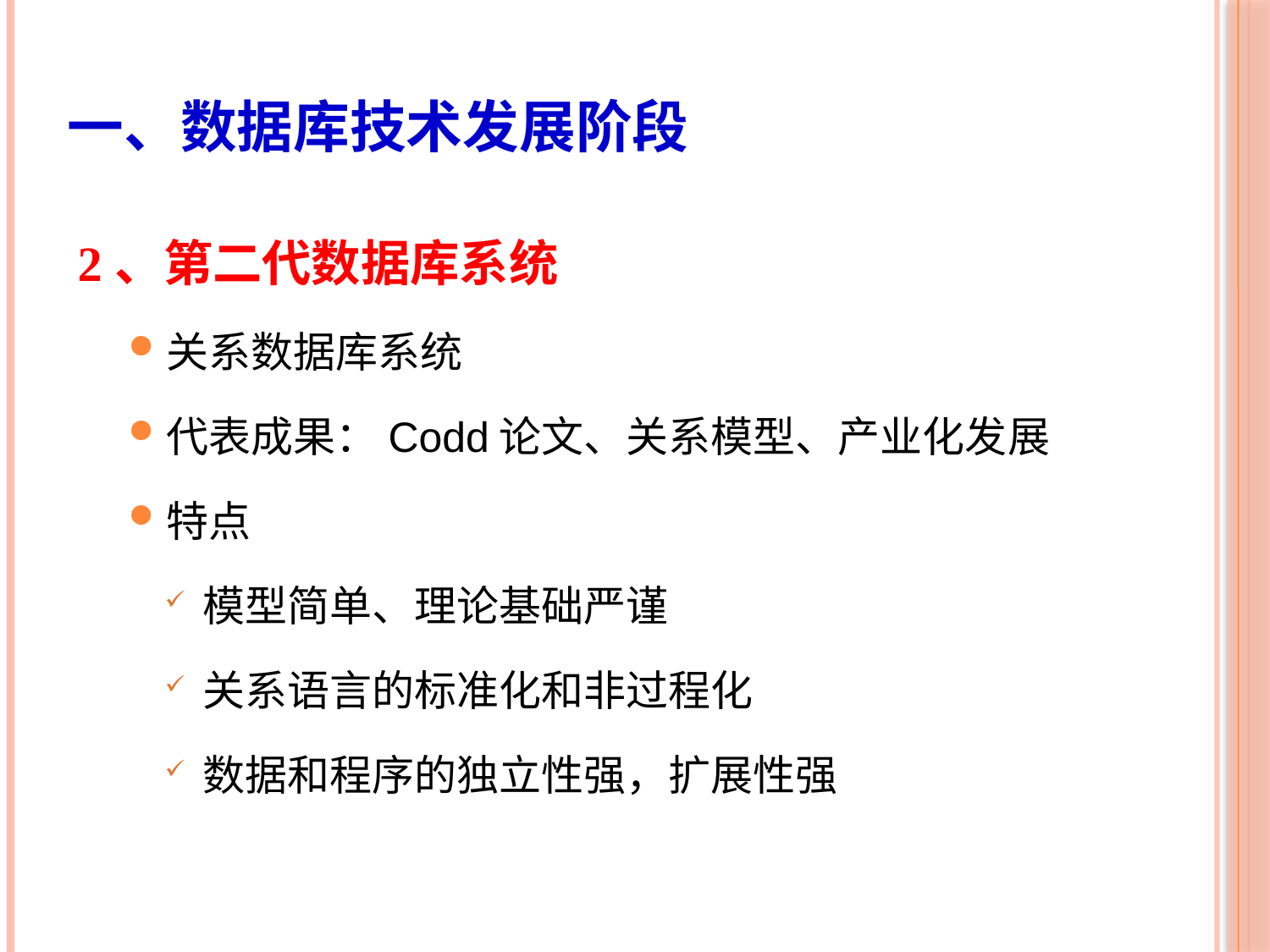

一、数据库技术发展阶段
2、第二代数据库系统
关系数据库系统
代表成果：Codd论文、关系模型、产业化发展
特点
模型简单、理论基础严谨
关系语言的标准化和非过程化
数据和程序的独立性强，扩展性强